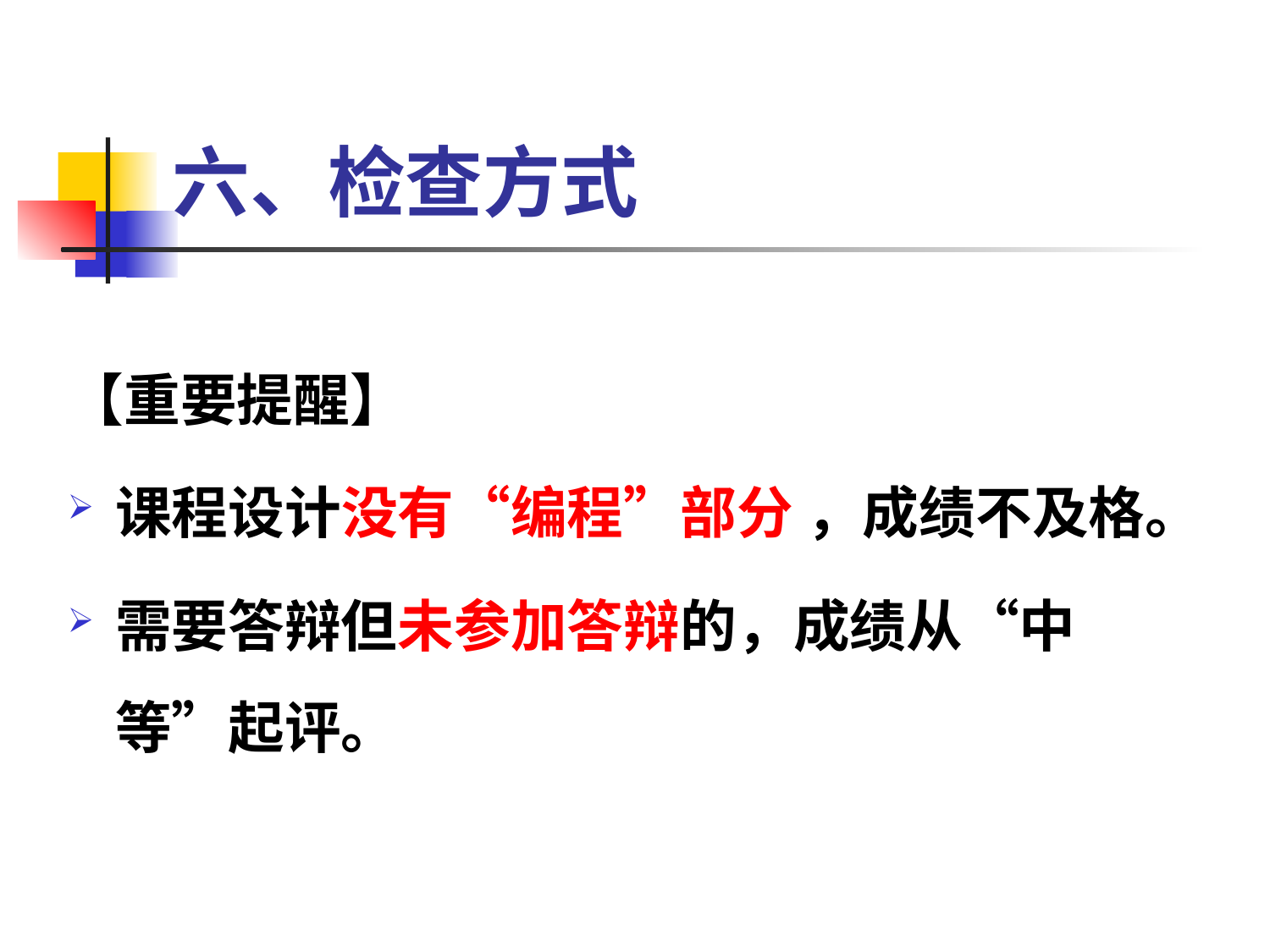

# 六、检查方式
【重要提醒】
课程设计没有“编程”部分 ，成绩不及格。
需要答辩但未参加答辩的，成绩从“中等”起评。
13